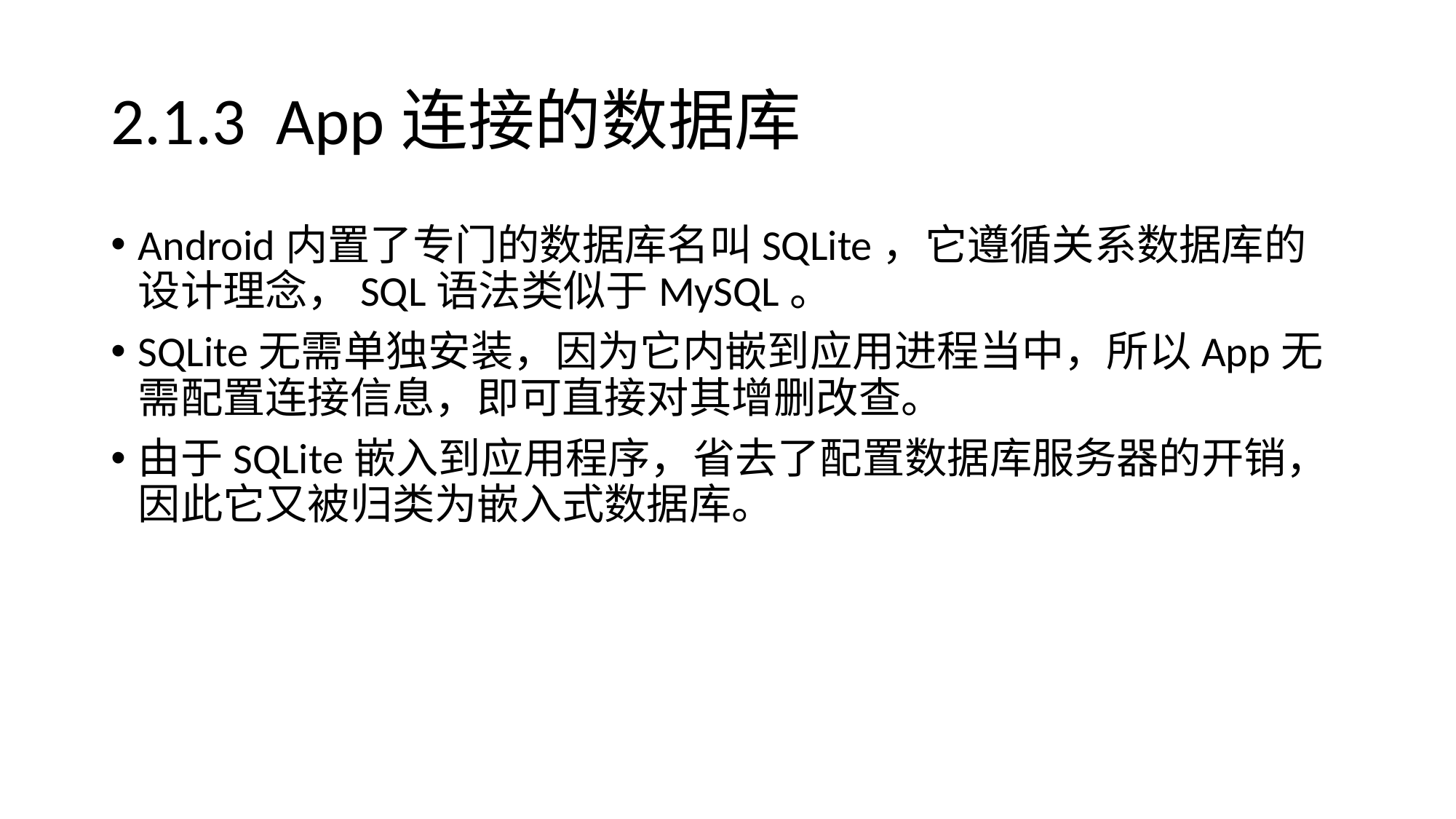

# 2.1.3  App连接的数据库
Android内置了专门的数据库名叫SQLite，它遵循关系数据库的设计理念，SQL语法类似于MySQL。
SQLite无需单独安装，因为它内嵌到应用进程当中，所以App无需配置连接信息，即可直接对其增删改查。
由于SQLite嵌入到应用程序，省去了配置数据库服务器的开销，因此它又被归类为嵌入式数据库。